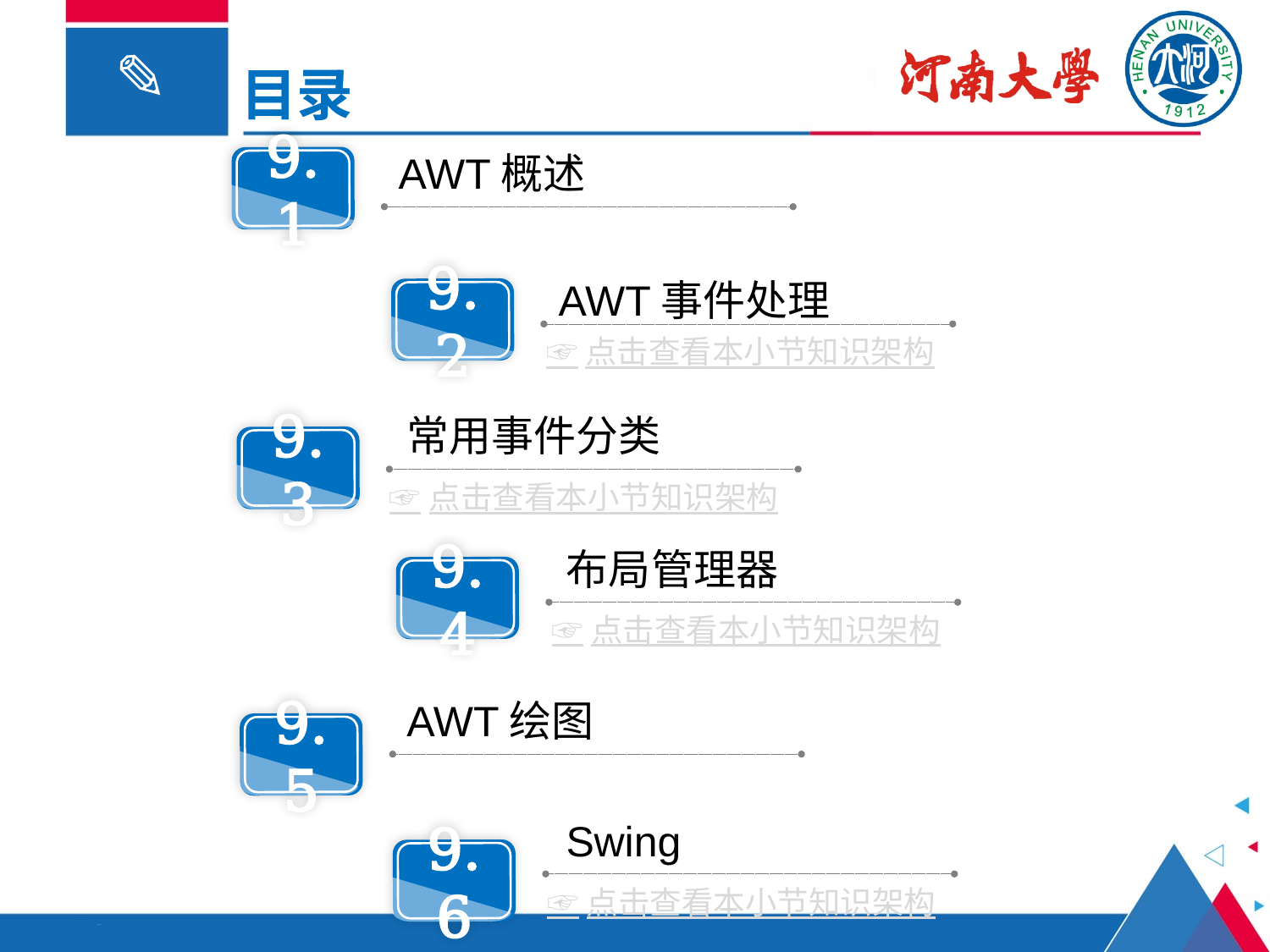

目录
AWT概述
9.1

AWT事件处理
9.2

☞点击查看本小节知识架构
常用事件分类
9.3

☞点击查看本小节知识架构
布局管理器
9.4

☞点击查看本小节知识架构
AWT绘图
9.5

Swing
9.6

☞点击查看本小节知识架构